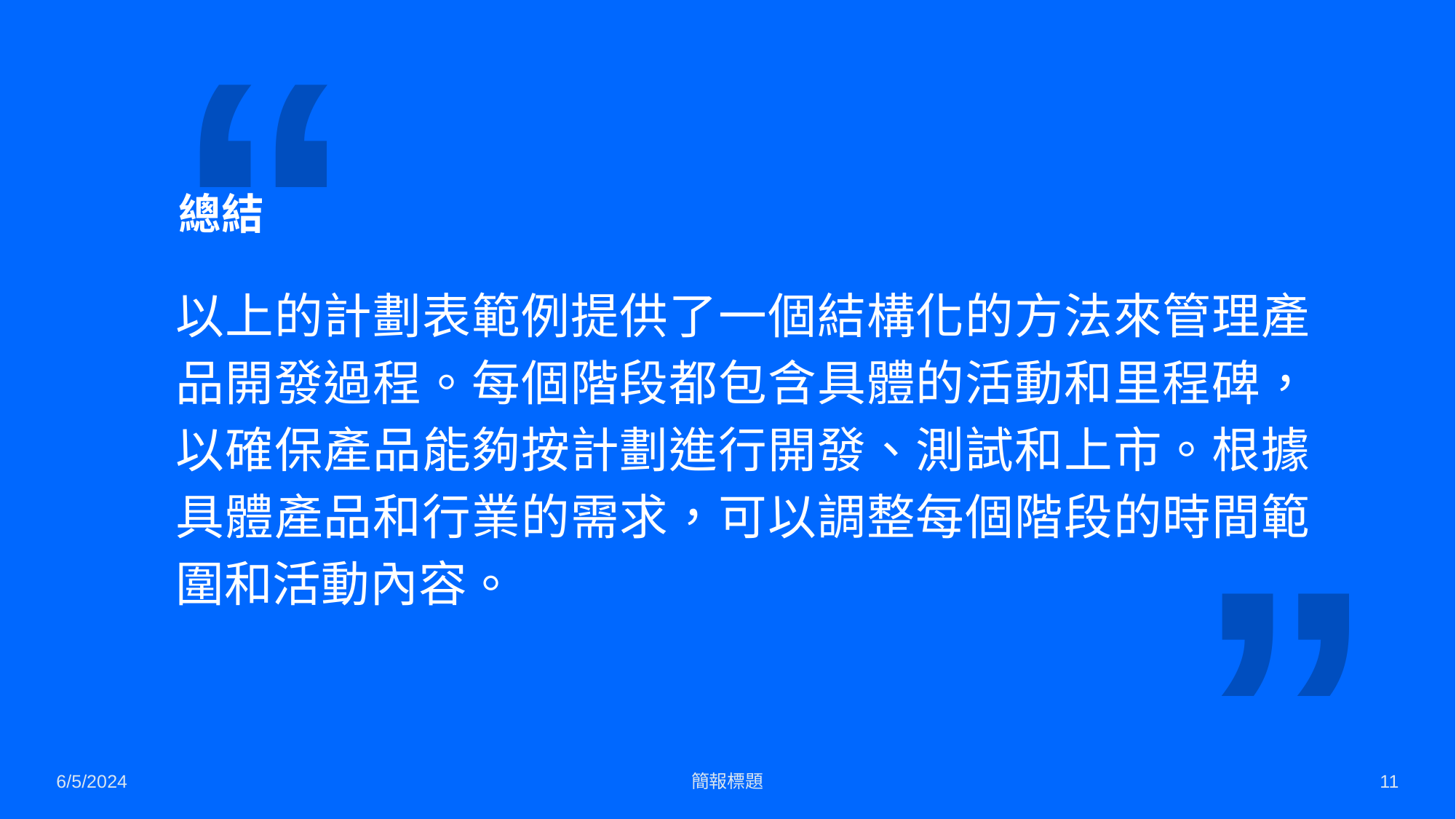

“
# 總結
以上的計劃表範例提供了一個結構化的方法來管理產品開發過程。每個階段都包含具體的活動和里程碑，以確保產品能夠按計劃進行開發、測試和上市。根據具體產品和行業的需求，可以調整每個階段的時間範圍和活動內容。

”
6/5/2024
簡報標題
11